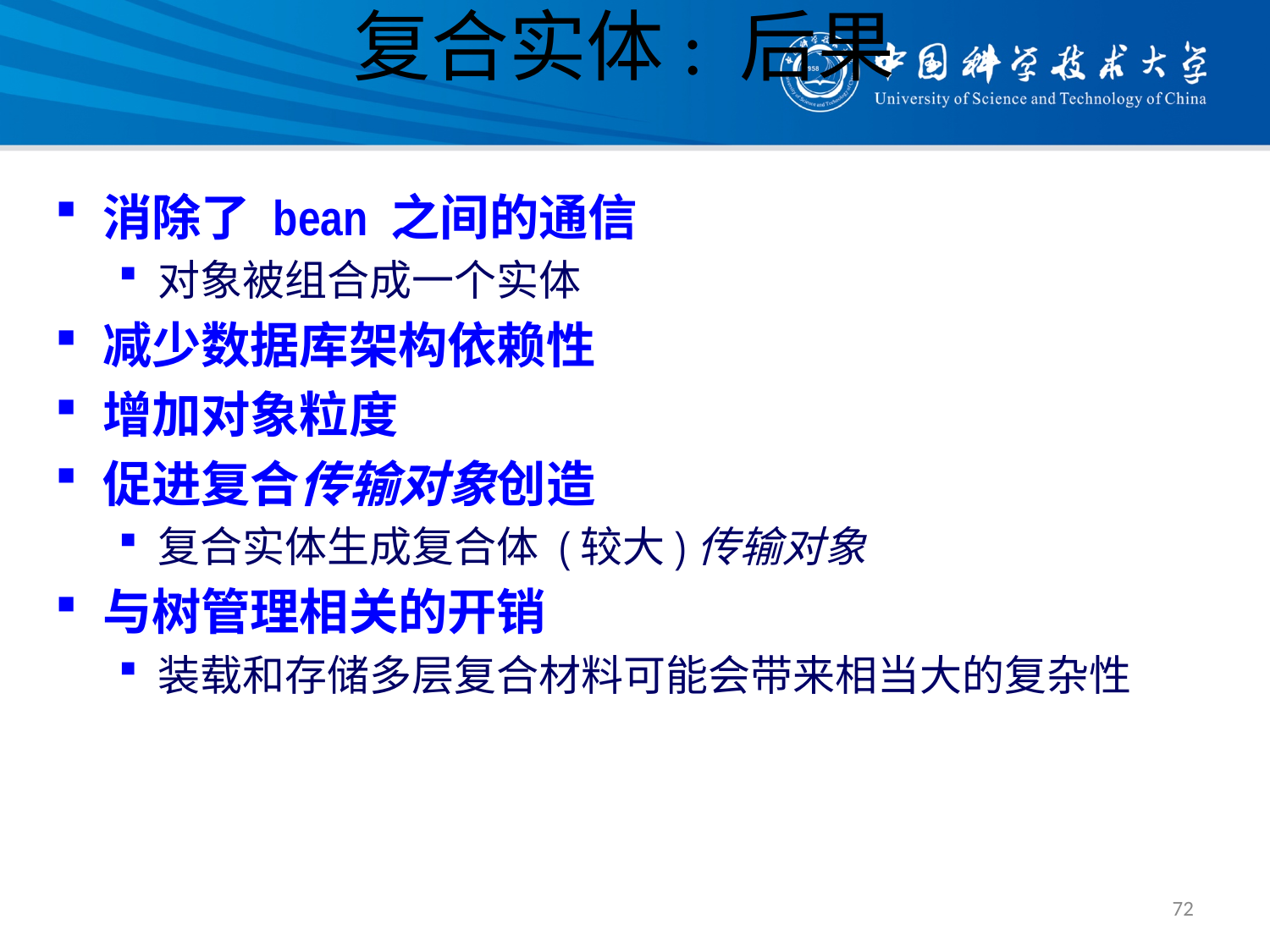

# 复合实体: 后果
消除了 bean 之间的通信
对象被组合成一个实体
减少数据库架构依赖性
增加对象粒度
促进复合传输对象创造
复合实体生成复合体 (较大)传输对象
与树管理相关的开销
装载和存储多层复合材料可能会带来相当大的复杂性
72